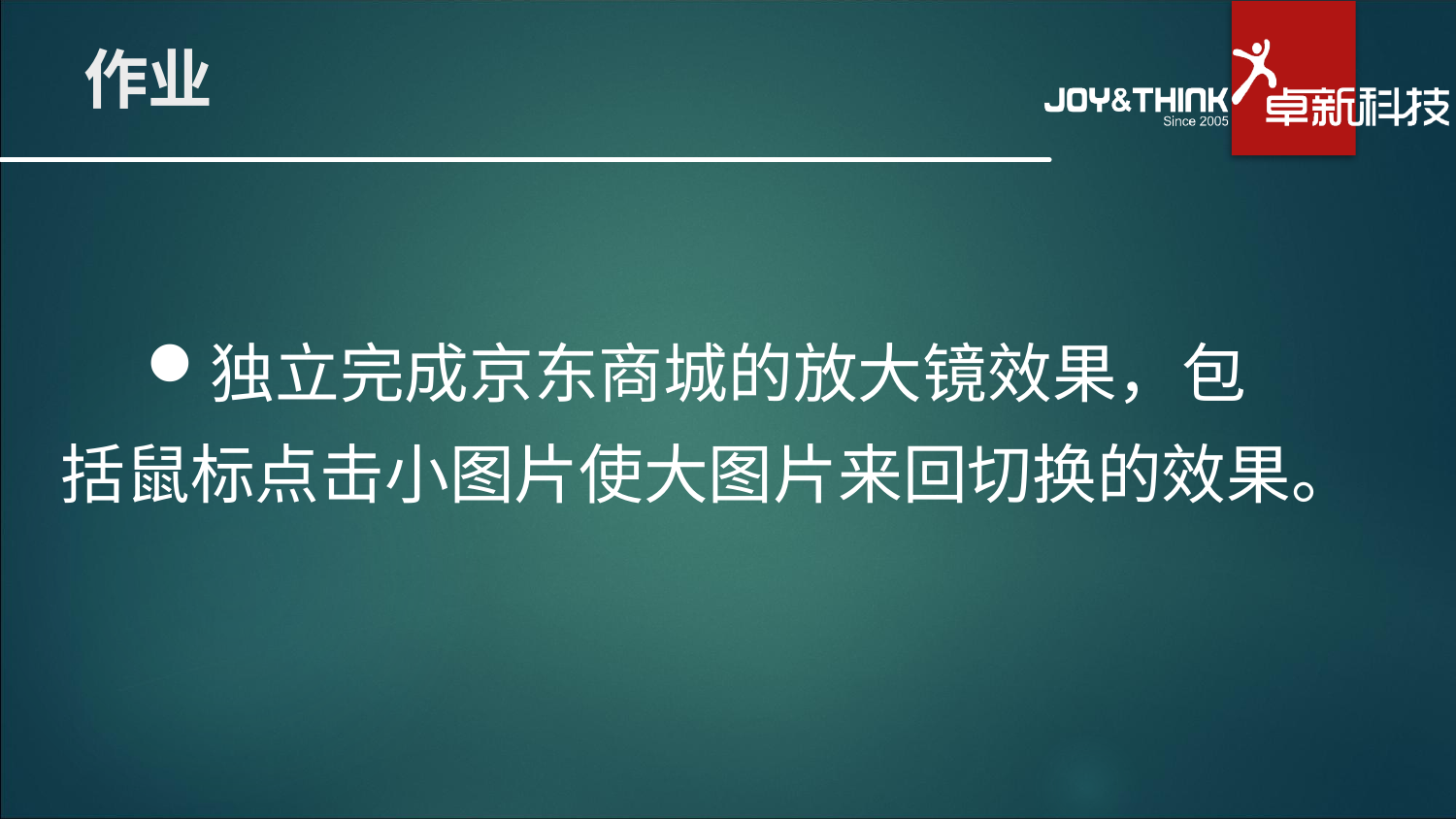

# 作业
独立完成京东商城的放大镜效果，包括鼠标点击小图片使大图片来回切换的效果。